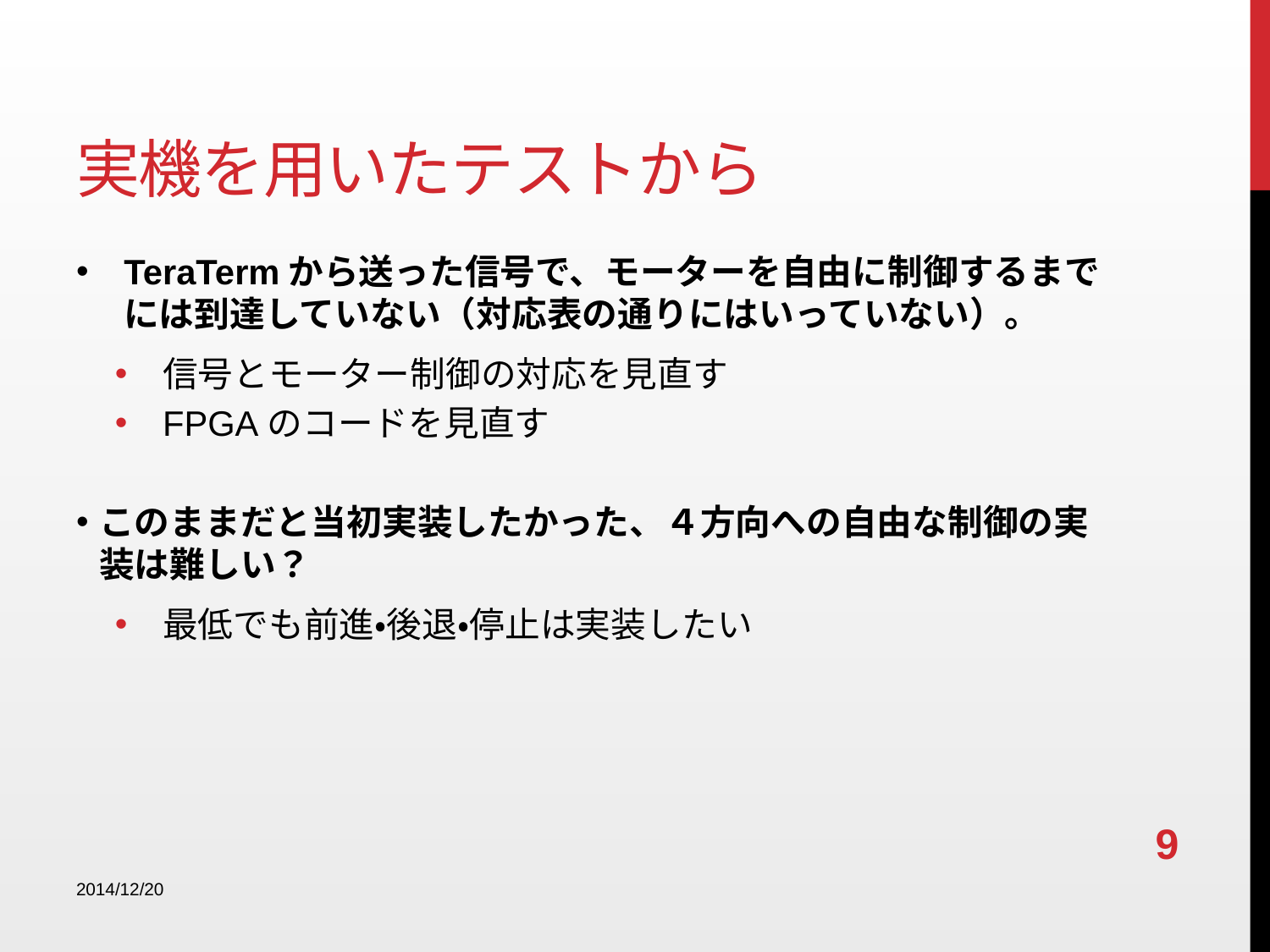

# 実機を用いたテストから
TeraTermから送った信号で、モーターを自由に制御するまでには到達していない（対応表の通りにはいっていない）。
信号とモーター制御の対応を見直す
FPGAのコードを見直す

このままだと当初実装したかった、４方向への自由な制御の実装は難しい？
最低でも前進・後退・停止は実装したい

9
2014/12/20